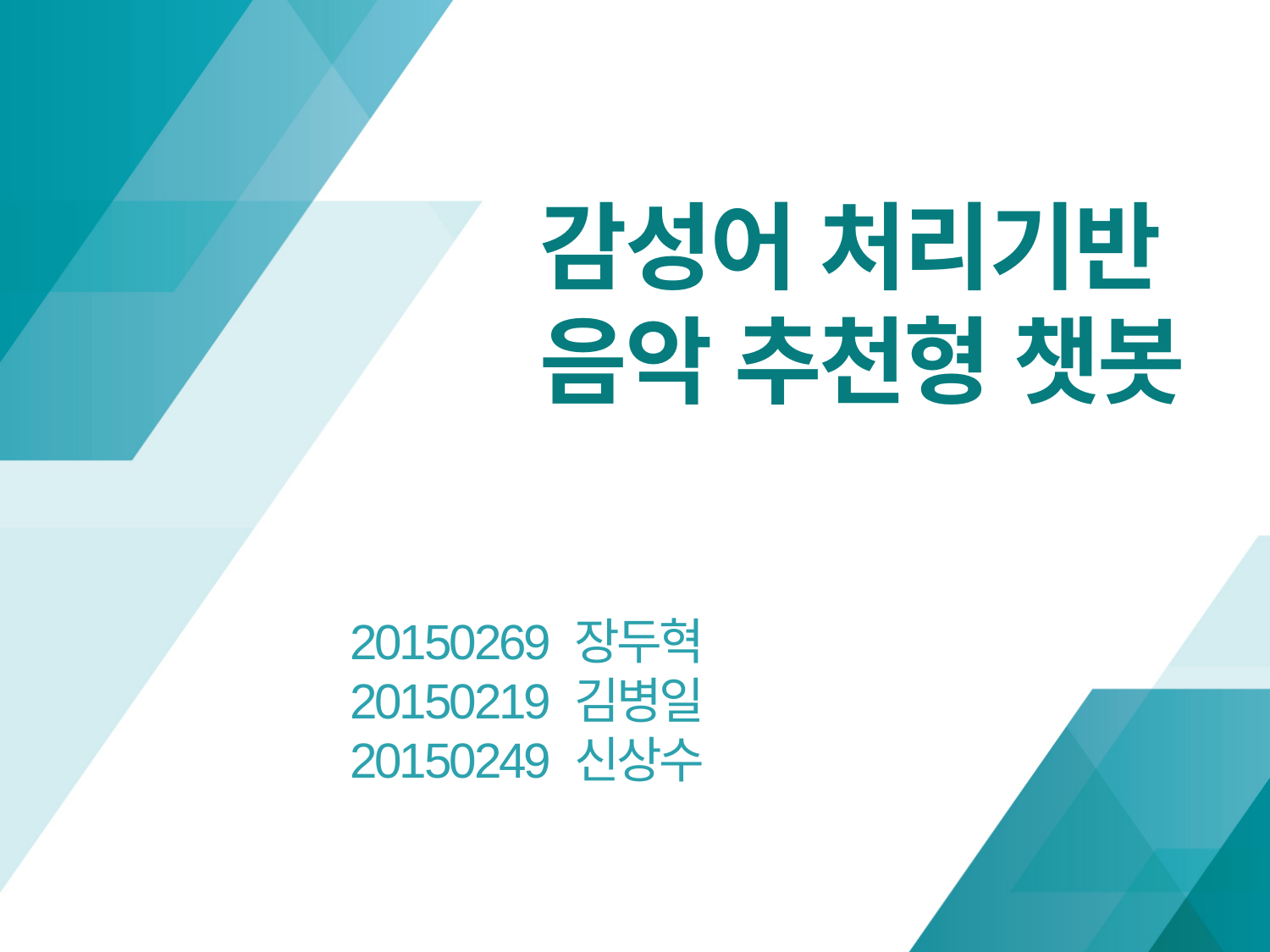

감성어 처리기반
음악 추천형 챗봇
20150269 장두혁
20150219 김병일
20150249 신상수